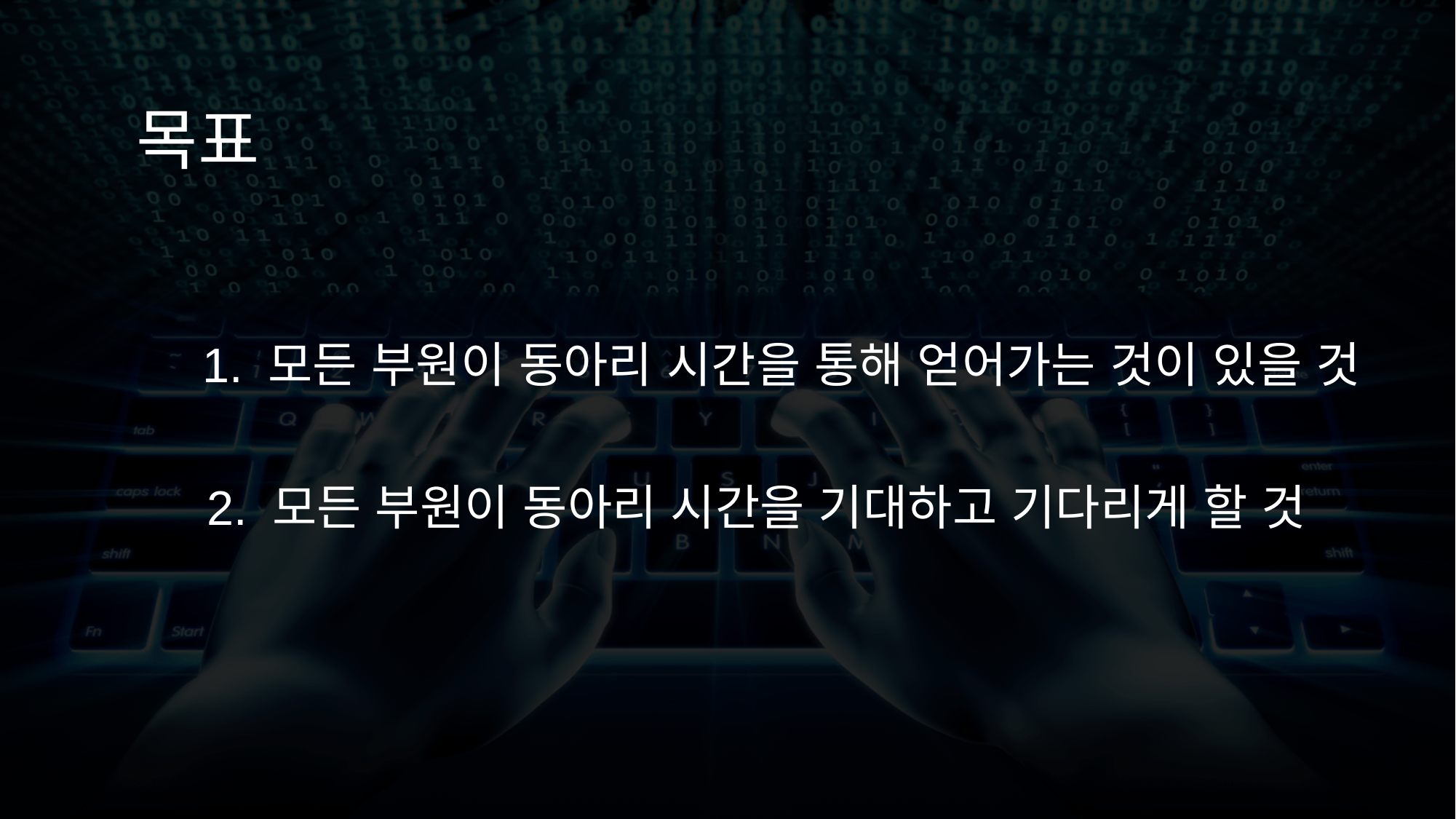

목표
1. 모든 부원이 동아리 시간을 통해 얻어가는 것이 있을 것
2. 모든 부원이 동아리 시간을 기대하고 기다리게 할 것